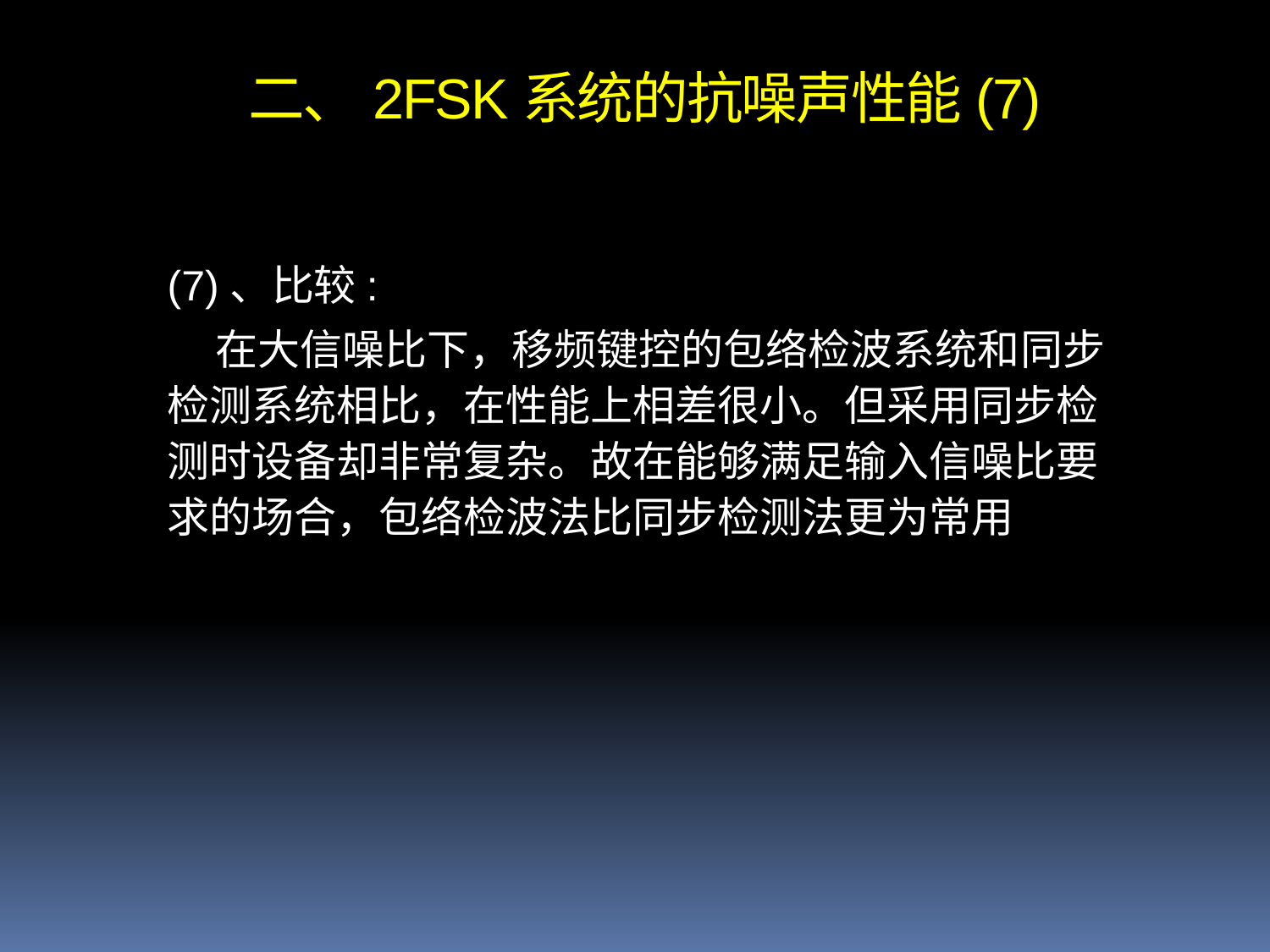

# 二、2FSK系统的抗噪声性能(7)
(7)、比较:
    在大信噪比下，移频键控的包络检波系统和同步检测系统相比，在性能上相差很小。但采用同步检测时设备却非常复杂。故在能够满足输入信噪比要求的场合，包络检波法比同步检测法更为常用